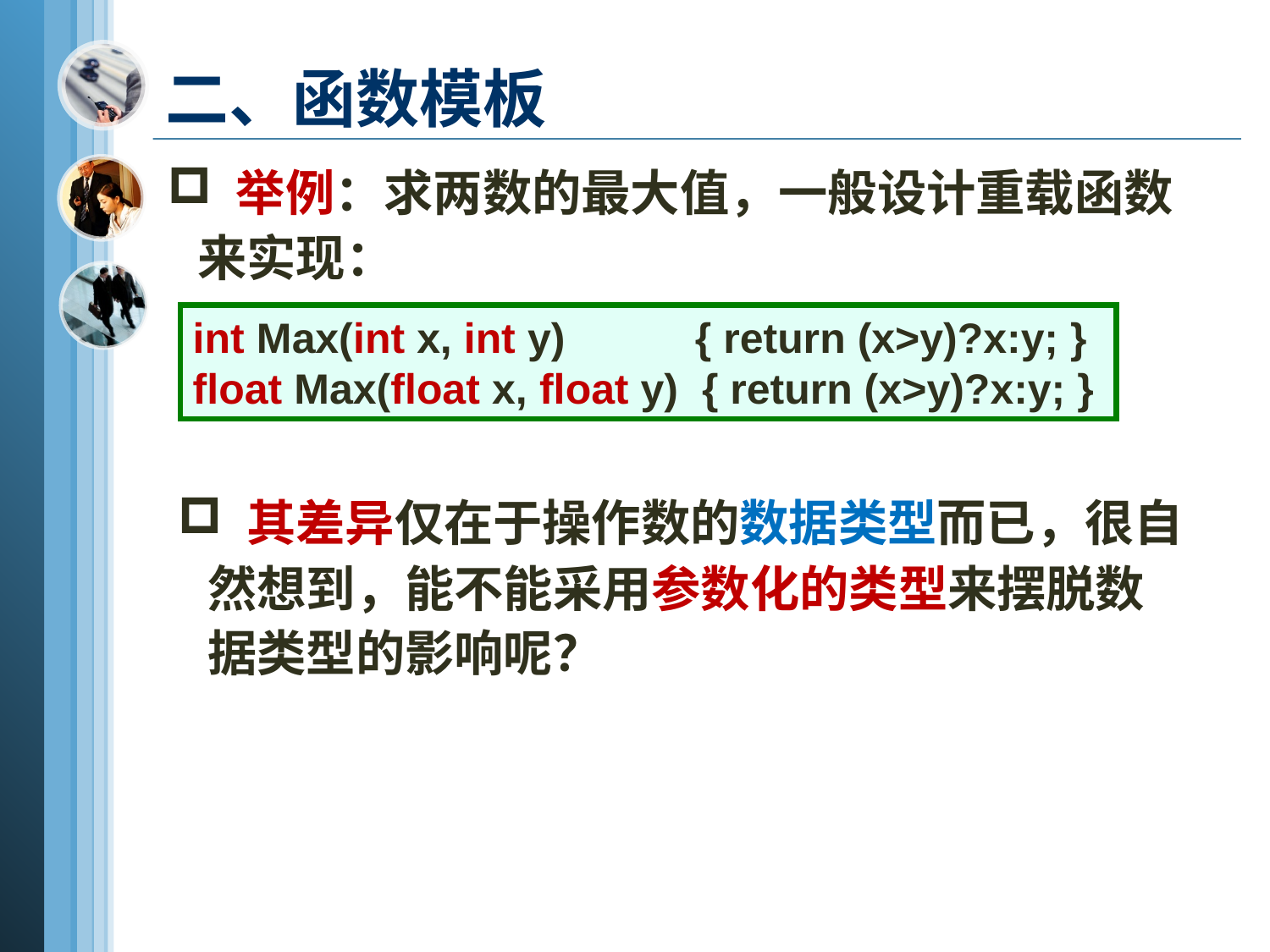

二、函数模板
 举例：求两数的最大值，一般设计重载函数来实现：
int Max(int x, int y)           { return (x>y)?x:y; }
float Max(float x, float y)  { return (x>y)?x:y; }
 其差异仅在于操作数的数据类型而已，很自然想到，能不能采用参数化的类型来摆脱数据类型的影响呢？